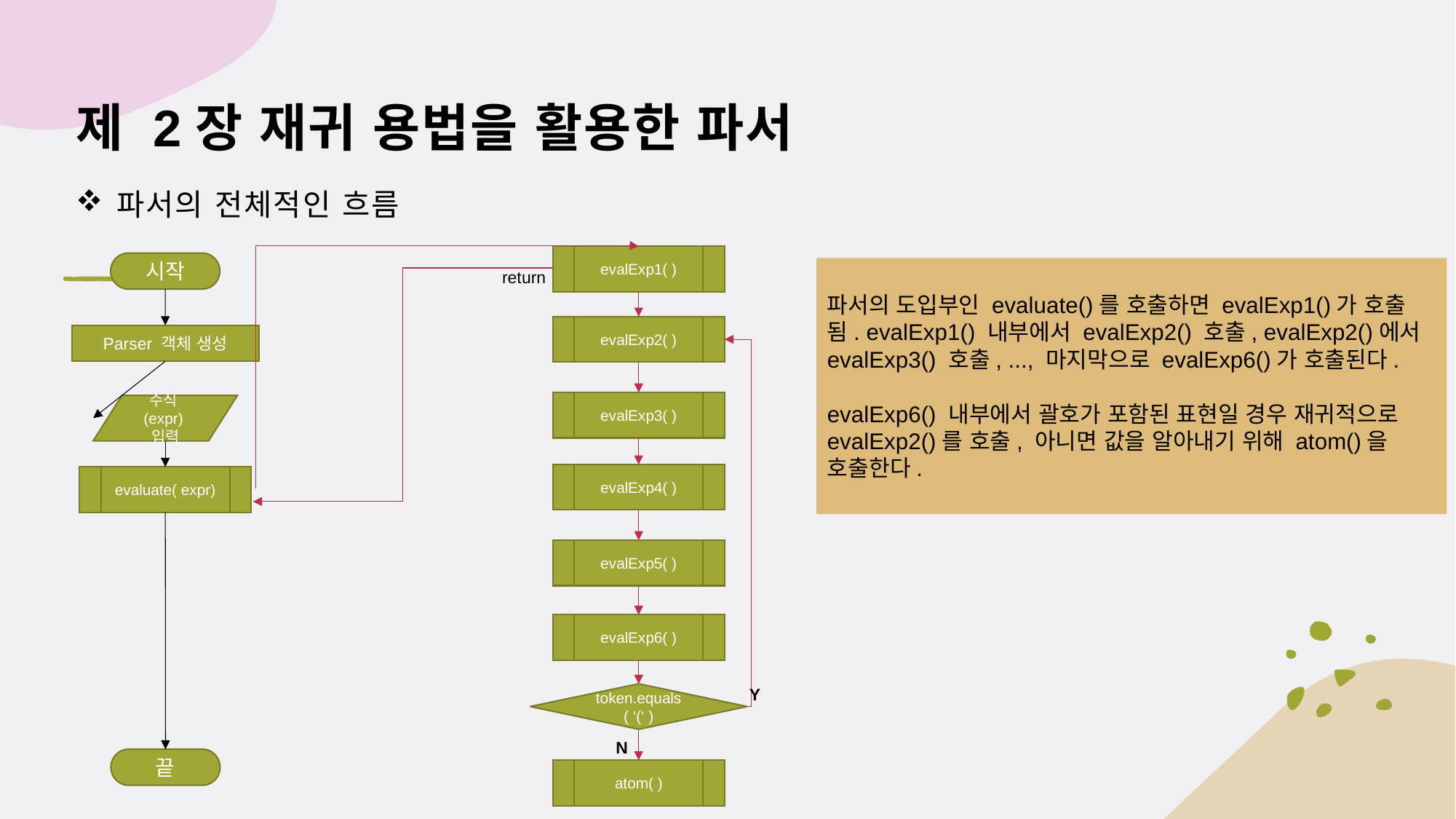

# 제 2장 재귀 용법을 활용한 파서
파서의 전체적인 흐름
evalExp1( )
시작

파서의 도입부인 evaluate()를 호출하면 evalExp1()가 호출됨. evalExp1() 내부에서 evalExp2() 호출, evalExp2()에서 evalExp3() 호출, ..., 마지막으로 evalExp6()가 호출된다.

evalExp6() 내부에서 괄호가 포함된 표현일 경우 재귀적으로 evalExp2()를 호출, 아니면 값을 알아내기 위해 atom()을 호출한다.

return
evalExp2( )
Parser 객체 생성
evalExp3( )
수식(expr)입력
evalExp4( )
evaluate( expr)
evalExp5( )
evalExp6( )
Y
token.equals( ‘(‘ )
N
끝
atom( )